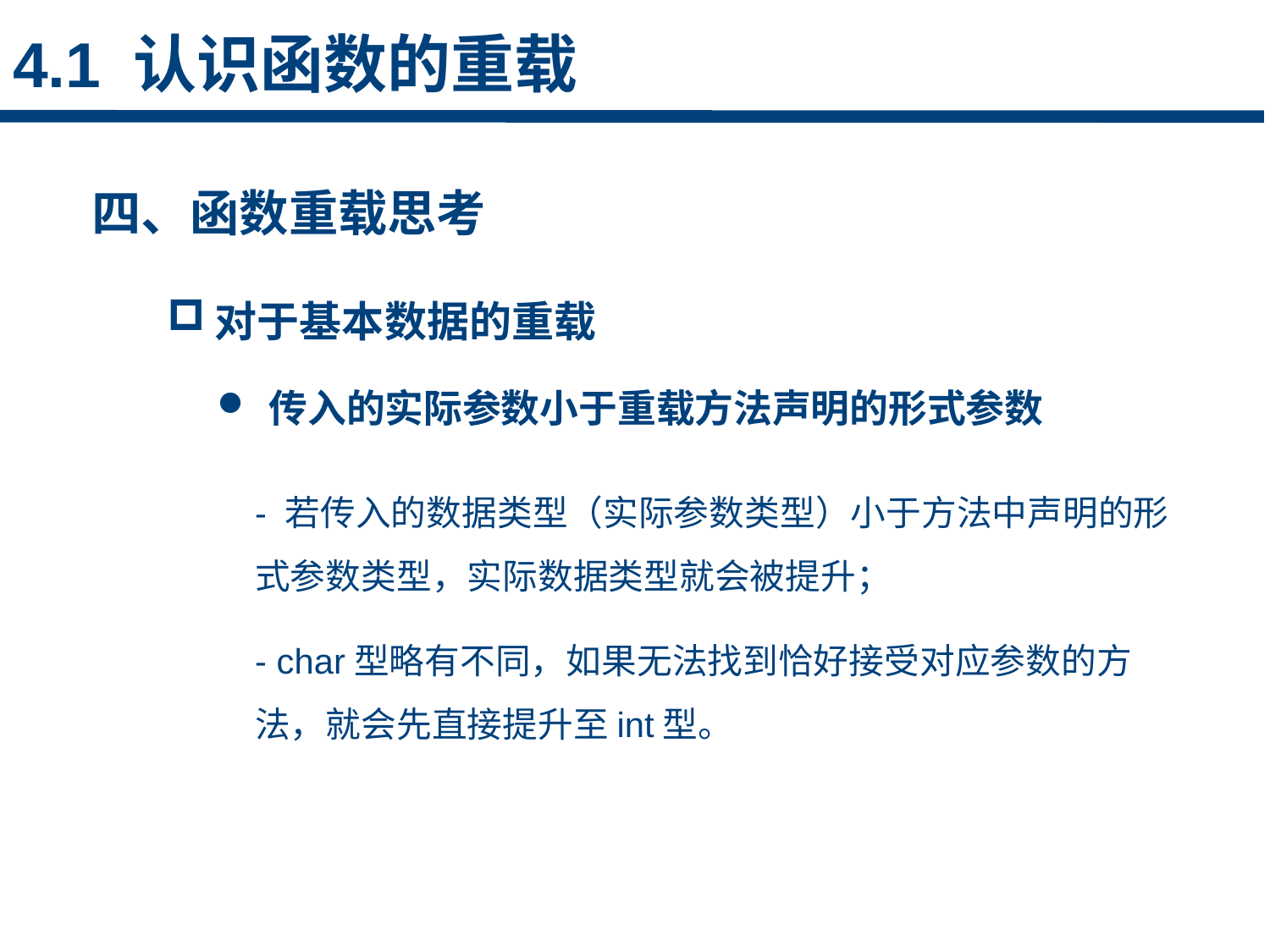

4.1 认识函数的重载
四、函数重载思考
点击添加文本
对于基本数据的重载
 传入的实际参数小于重载方法声明的形式参数

点击添加文本
- 若传入的数据类型（实际参数类型）小于方法中声明的形式参数类型，实际数据类型就会被提升；
- char型略有不同，如果无法找到恰好接受对应参数的方法，就会先直接提升至int型。
点击添加文本
点击添加文本